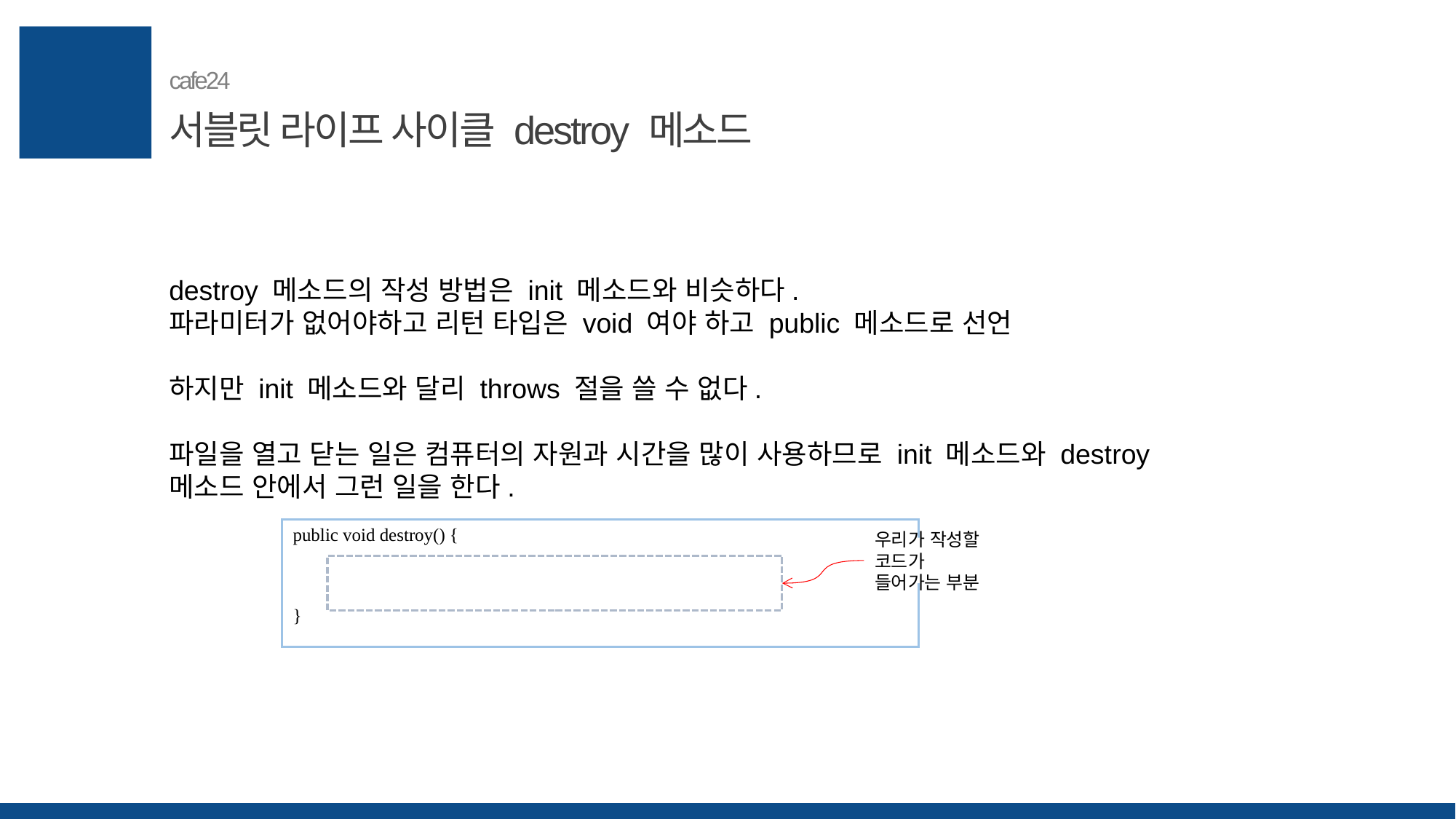

cafe24
서블릿 라이프 사이클 destroy 메소드
destroy 메소드의 작성 방법은 init 메소드와 비슷하다.
파라미터가 없어야하고 리턴 타입은 void 여야 하고 public 메소드로 선언

하지만 init 메소드와 달리 throws 절을 쓸 수 없다.

파일을 열고 닫는 일은 컴퓨터의 자원과 시간을 많이 사용하므로 init 메소드와 destroy 메소드 안에서 그런 일을 한다.
| public void destroy() { } |
| --- |
우리가 작성할 코드가
들어가는 부분